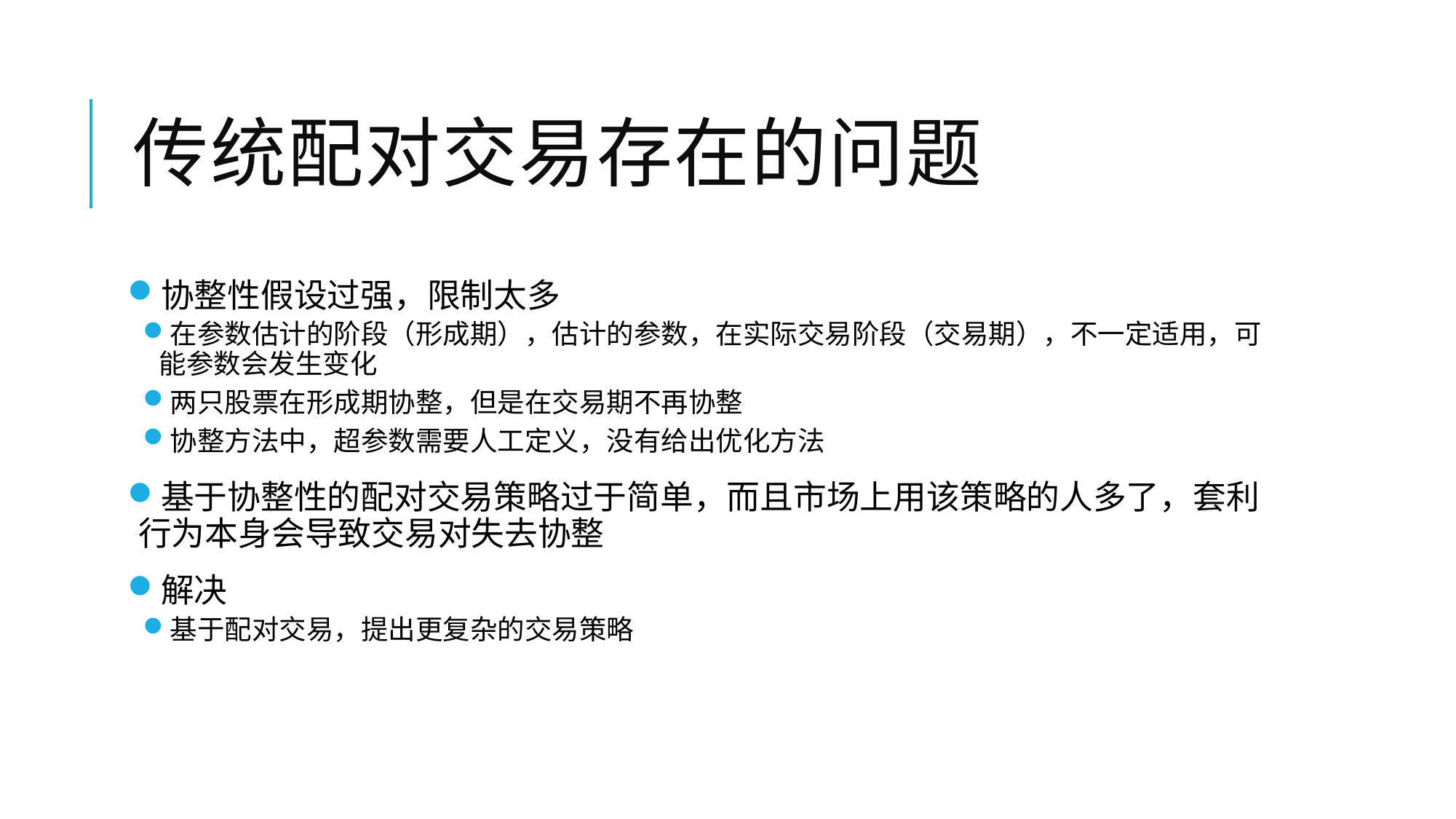

# 传统配对交易存在的问题
协整性假设过强，限制太多
在参数估计的阶段（形成期），估计的参数，在实际交易阶段（交易期），不一定适用，可能参数会发生变化
两只股票在形成期协整，但是在交易期不再协整
协整方法中，超参数需要人工定义，没有给出优化方法
基于协整性的配对交易策略过于简单，而且市场上用该策略的人多了，套利行为本身会导致交易对失去协整
解决
基于配对交易，提出更复杂的交易策略